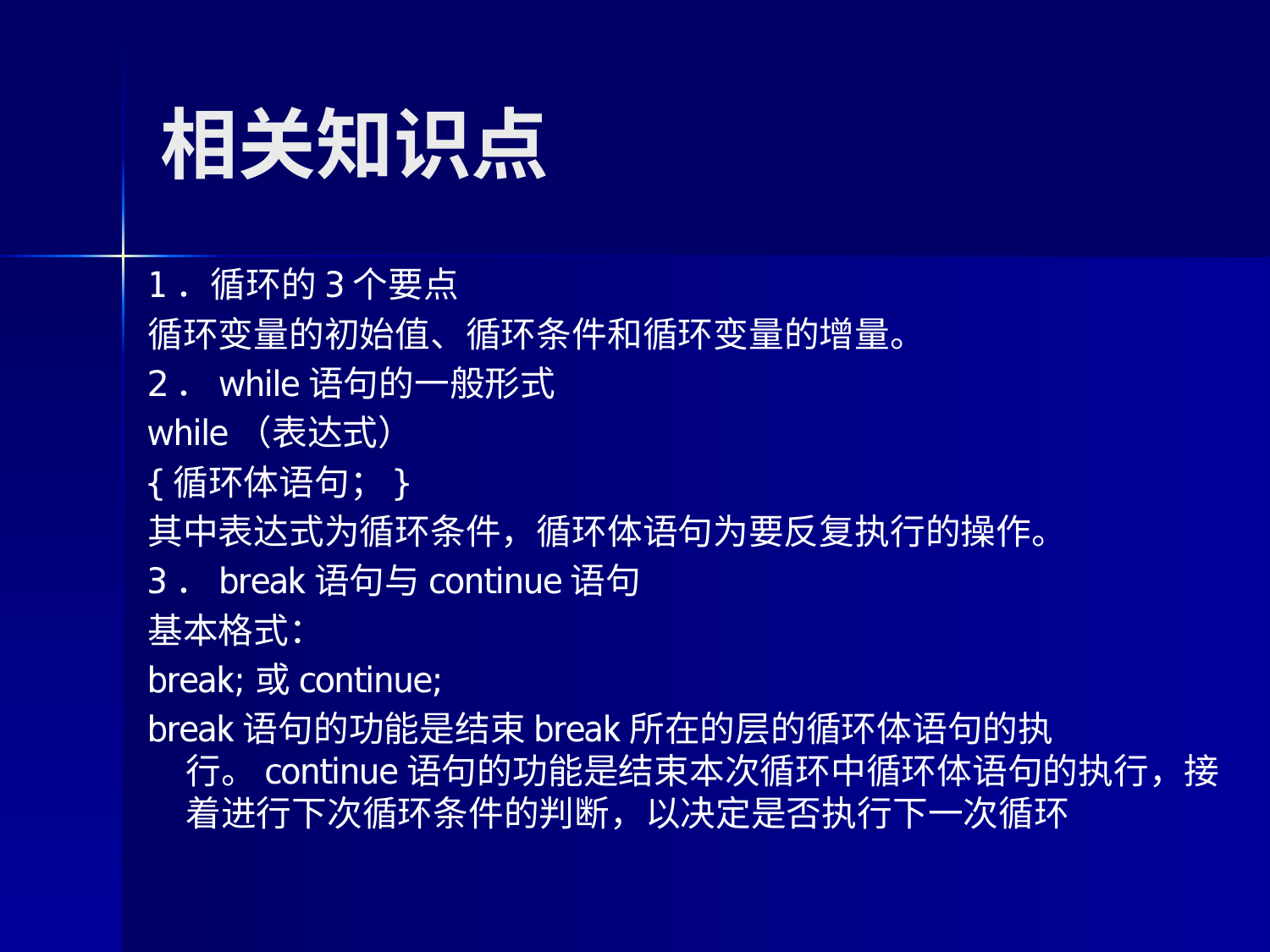

# 相关知识点
1．循环的3个要点
循环变量的初始值、循环条件和循环变量的增量。
2．while语句的一般形式
while（表达式）
{循环体语句；}
其中表达式为循环条件，循环体语句为要反复执行的操作。
3．break语句与continue语句
基本格式：
break;或continue;
break语句的功能是结束break所在的层的循环体语句的执行。continue语句的功能是结束本次循环中循环体语句的执行，接着进行下次循环条件的判断，以决定是否执行下一次循环